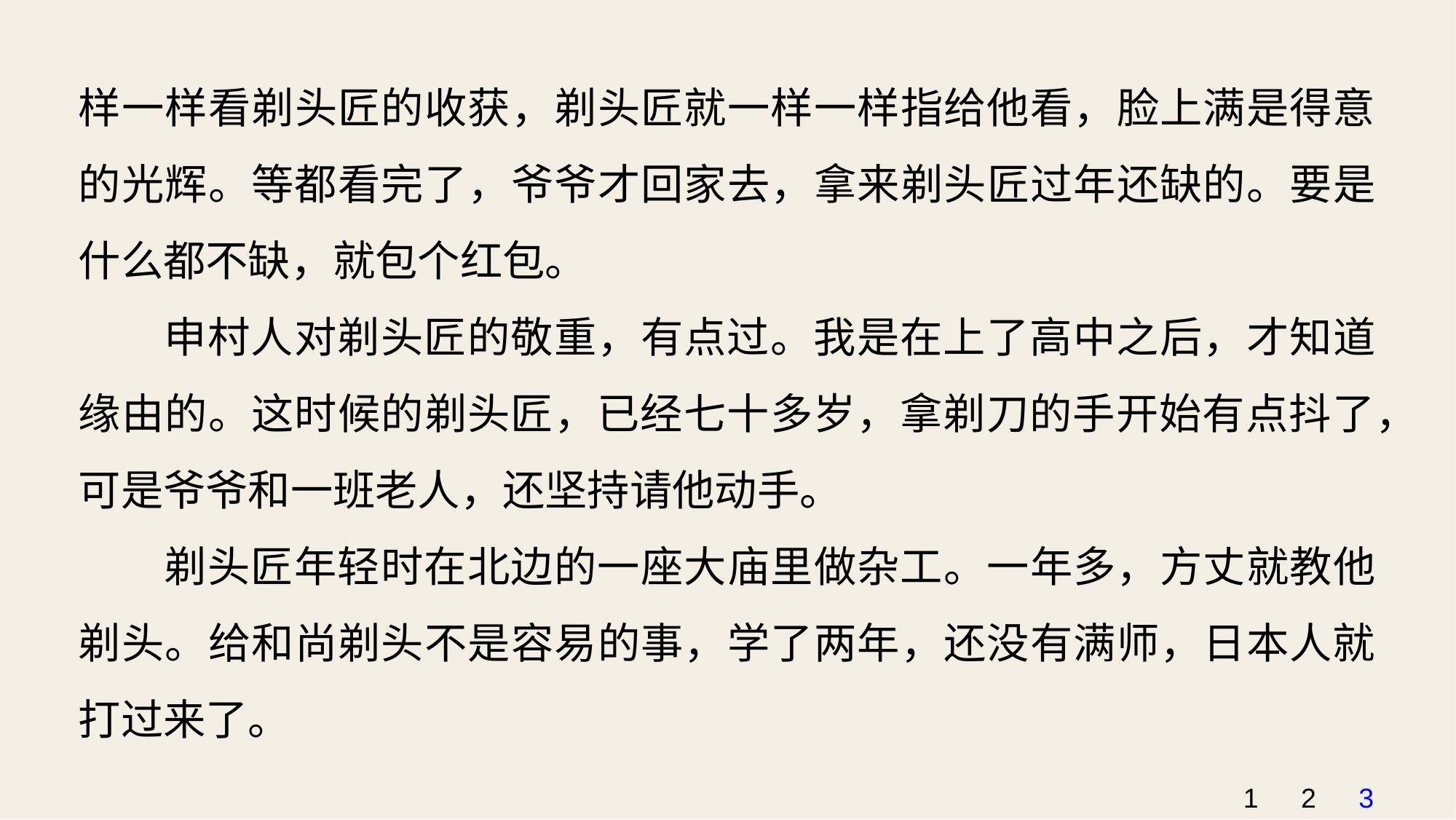

样一样看剃头匠的收获，剃头匠就一样一样指给他看，脸上满是得意的光辉。等都看完了，爷爷才回家去，拿来剃头匠过年还缺的。要是什么都不缺，就包个红包。
申村人对剃头匠的敬重，有点过。我是在上了高中之后，才知道缘由的。这时候的剃头匠，已经七十多岁，拿剃刀的手开始有点抖了，可是爷爷和一班老人，还坚持请他动手。
剃头匠年轻时在北边的一座大庙里做杂工。一年多，方丈就教他剃头。给和尚剃头不是容易的事，学了两年，还没有满师，日本人就打过来了。
1
2
3